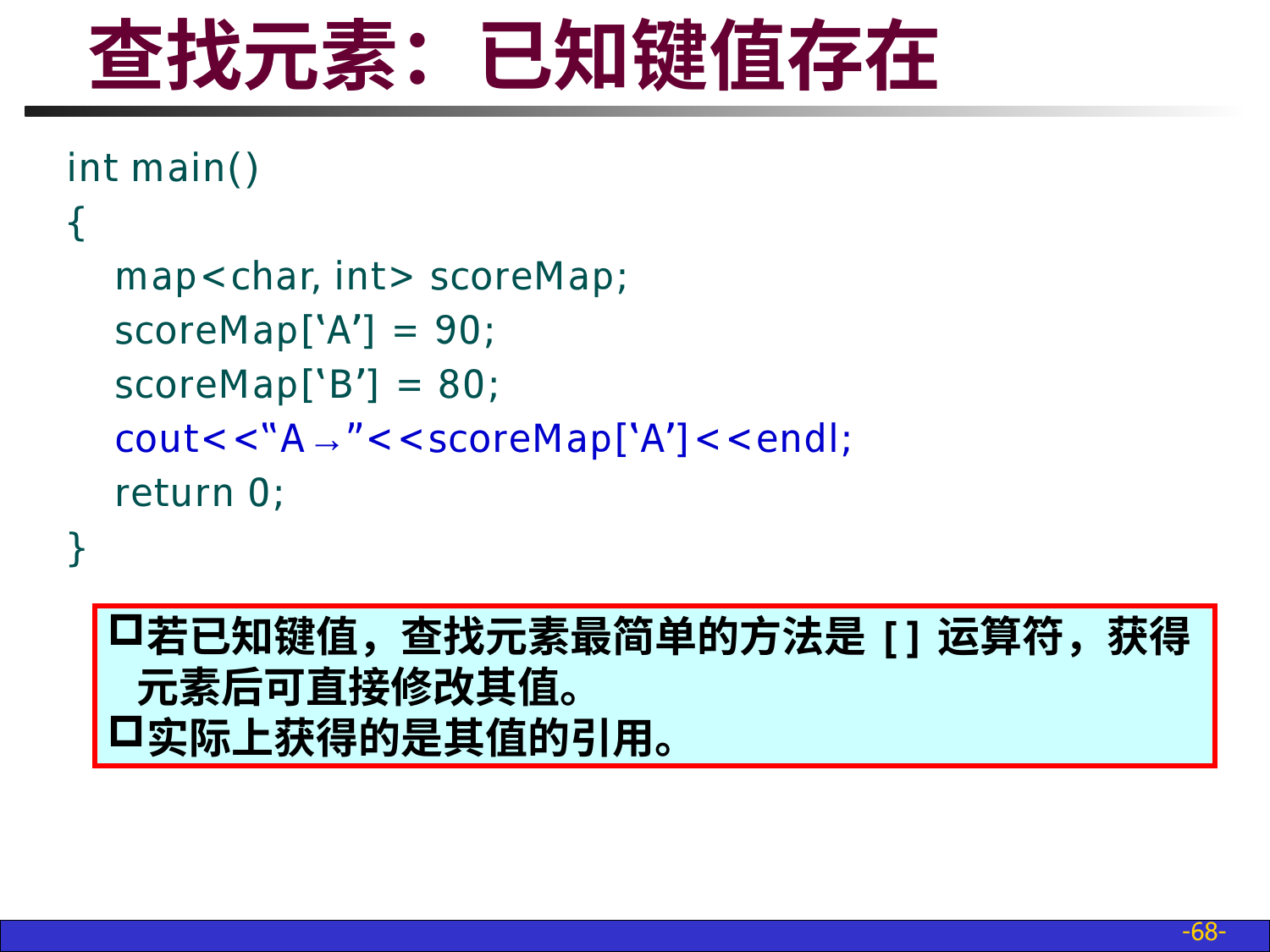

# 查找元素：已知键值存在
int main()
{
	map<char, int> scoreMap;
	scoreMap[‘A’] = 90;
	scoreMap[‘B’] = 80;
	cout<<“A→”<<scoreMap[‘A’]<<endl;
	return 0;
}
若已知键值，查找元素最简单的方法是[]运算符，获得
  元素后可直接修改其值。
实际上获得的是其值的引用。
-68-